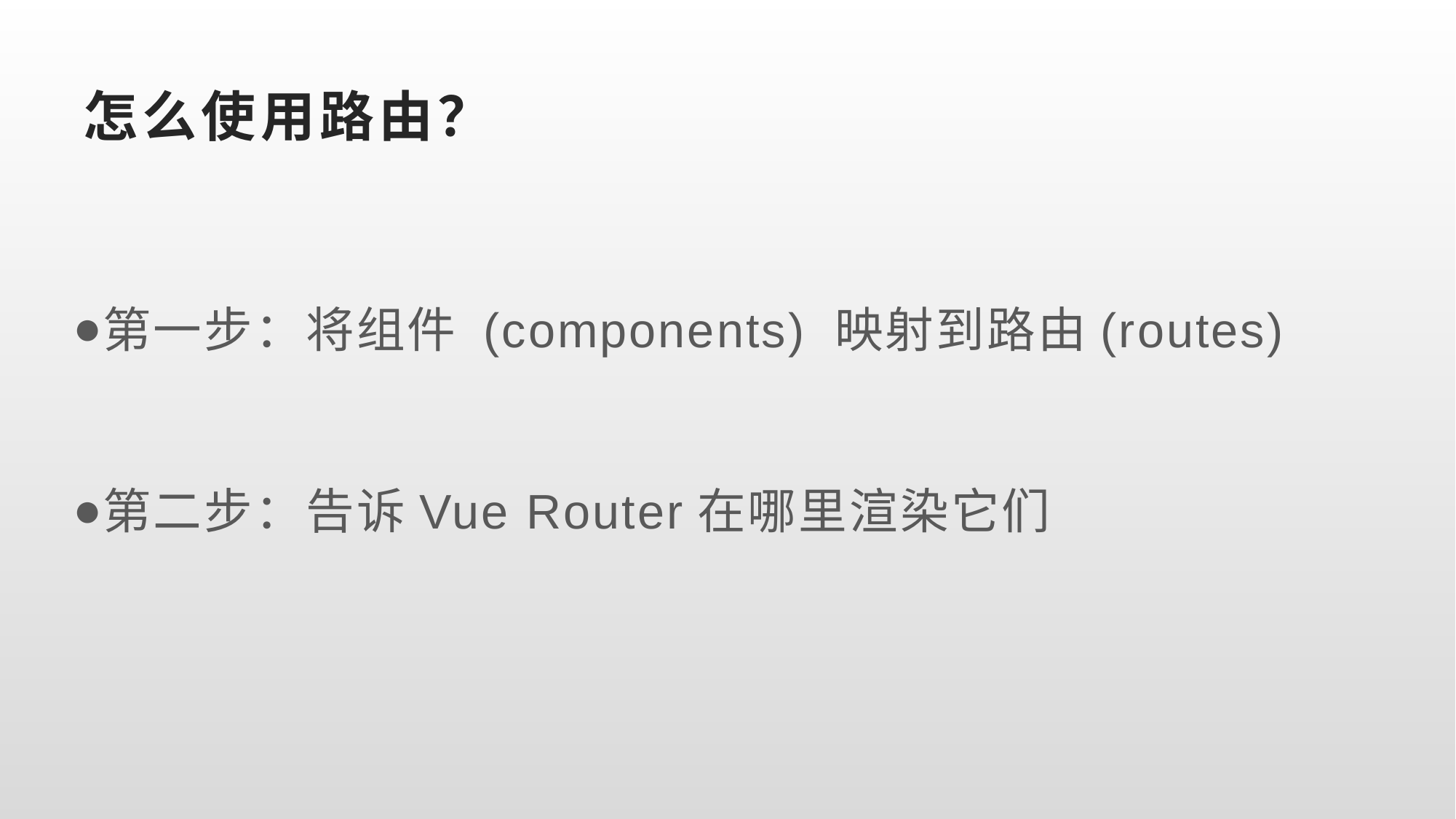

# 怎么使用路由？
第一步：将组件 (components) 映射到路由(routes)

第二步：告诉Vue Router在哪里渲染它们